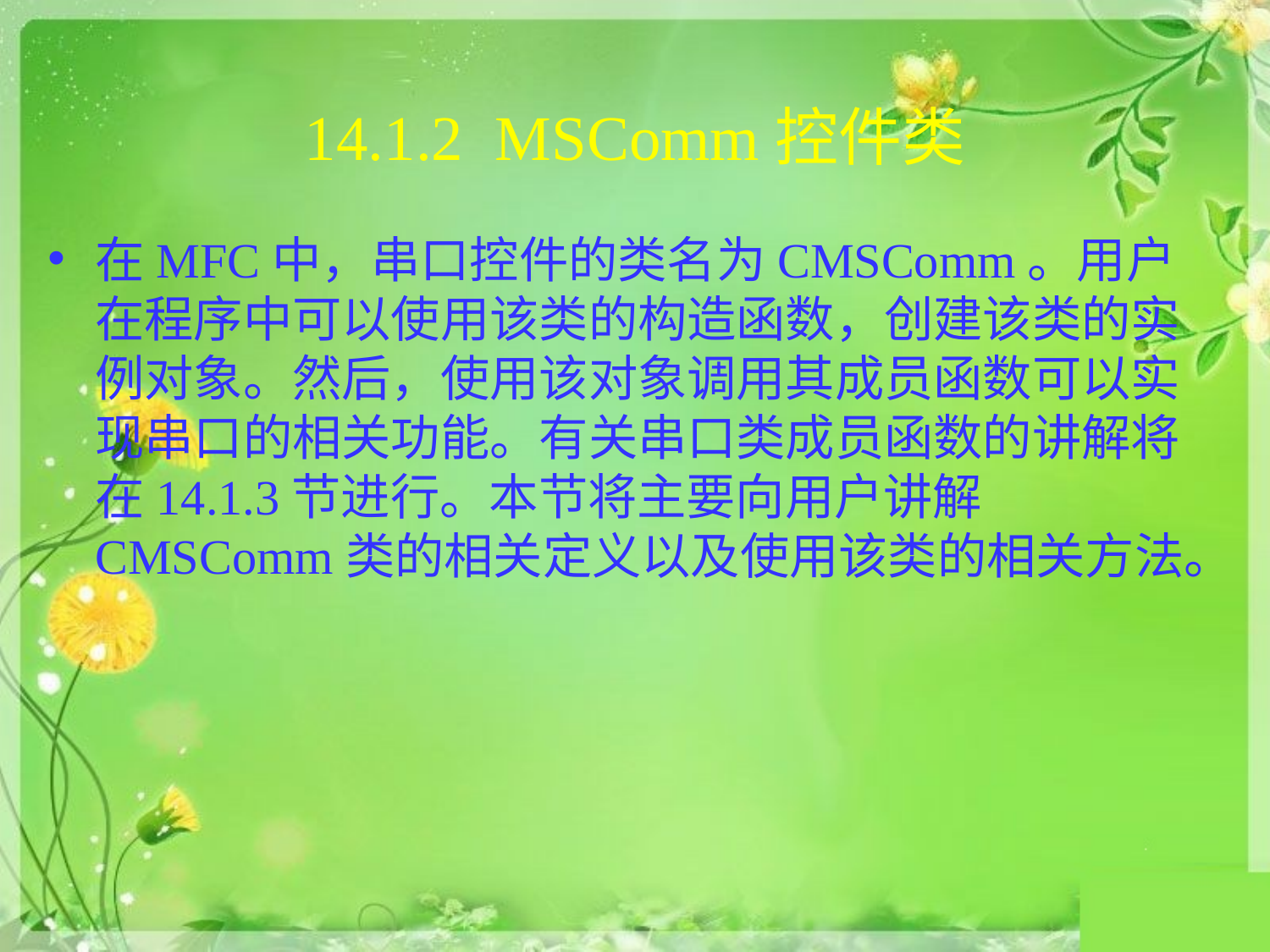

# 14.1.2  MSComm控件类
在MFC中，串口控件的类名为CMSComm。用户在程序中可以使用该类的构造函数，创建该类的实例对象。然后，使用该对象调用其成员函数可以实现串口的相关功能。有关串口类成员函数的讲解将在14.1.3节进行。本节将主要向用户讲解CMSComm类的相关定义以及使用该类的相关方法。